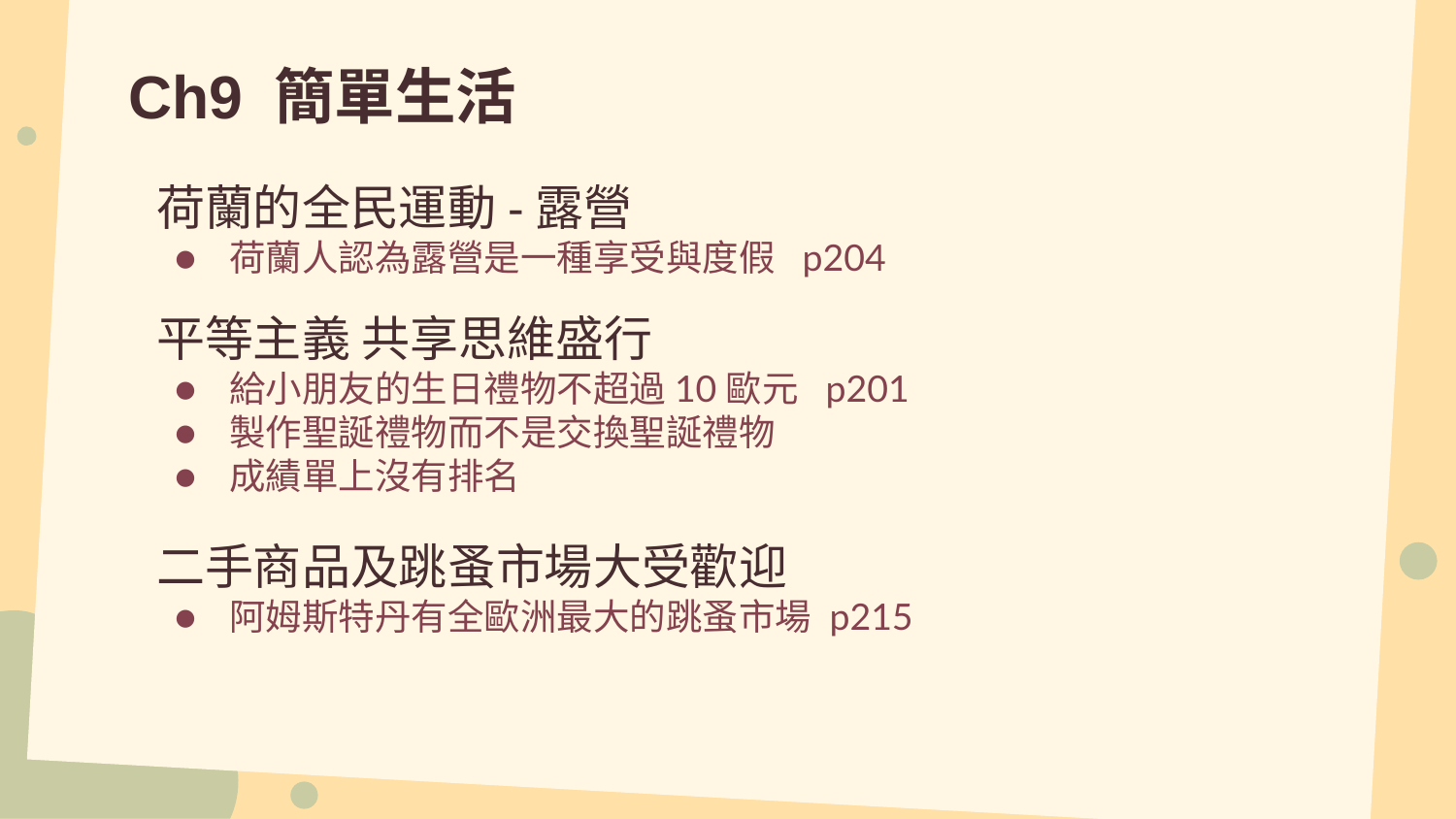

# Ch9 簡單生活

荷蘭的全民運動-露營
荷蘭人認為露營是一種享受與度假  p204

平等主義 共享思維盛行
給小朋友的生日禮物不超過10歐元  p201
製作聖誕禮物而不是交換聖誕禮物
成績單上沒有排名

二手商品及跳蚤市場大受歡迎
阿姆斯特丹有全歐洲最大的跳蚤市場 p215